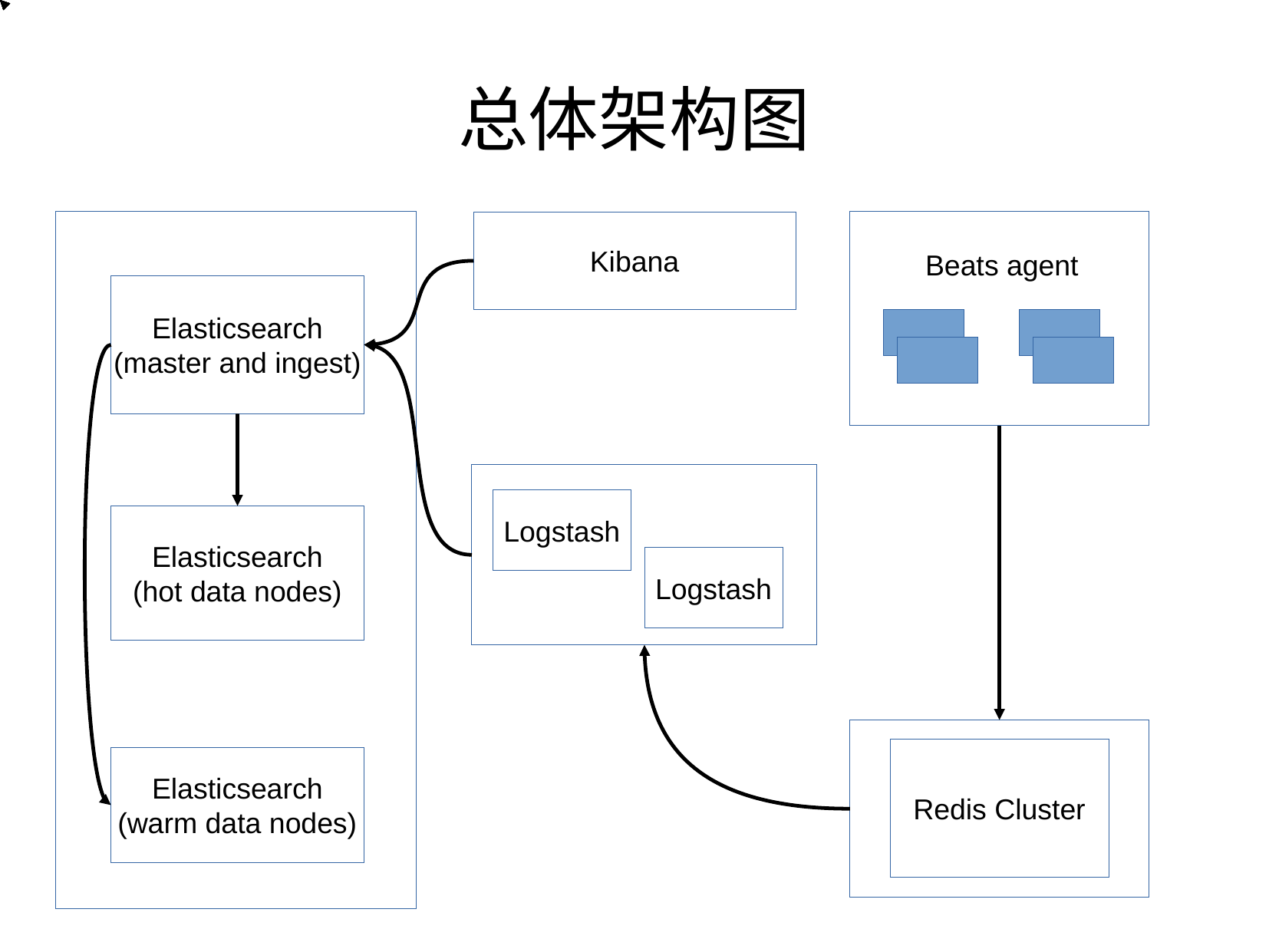

总体架构图

Kibana
Beats agent
Elasticsearch
(master and ingest)

Logstash
Elasticsearch
(hot data nodes)
Logstash

Redis Cluster
Elasticsearch
(warm data nodes)